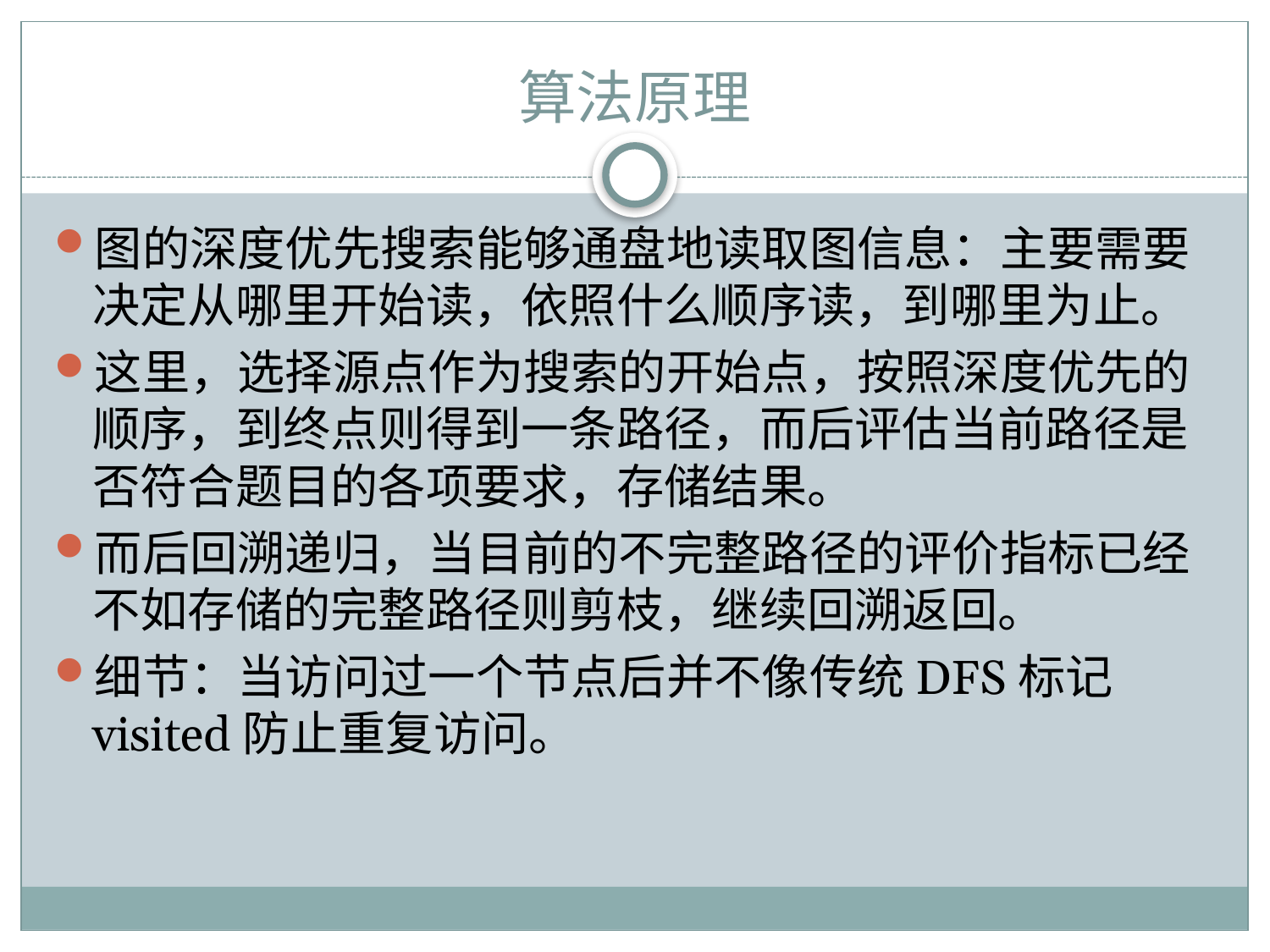

# 算法原理
图的深度优先搜索能够通盘地读取图信息：主要需要决定从哪里开始读，依照什么顺序读，到哪里为止。
这里，选择源点作为搜索的开始点，按照深度优先的顺序，到终点则得到一条路径，而后评估当前路径是否符合题目的各项要求，存储结果。
而后回溯递归，当目前的不完整路径的评价指标已经不如存储的完整路径则剪枝，继续回溯返回。
细节：当访问过一个节点后并不像传统DFS标记visited防止重复访问。